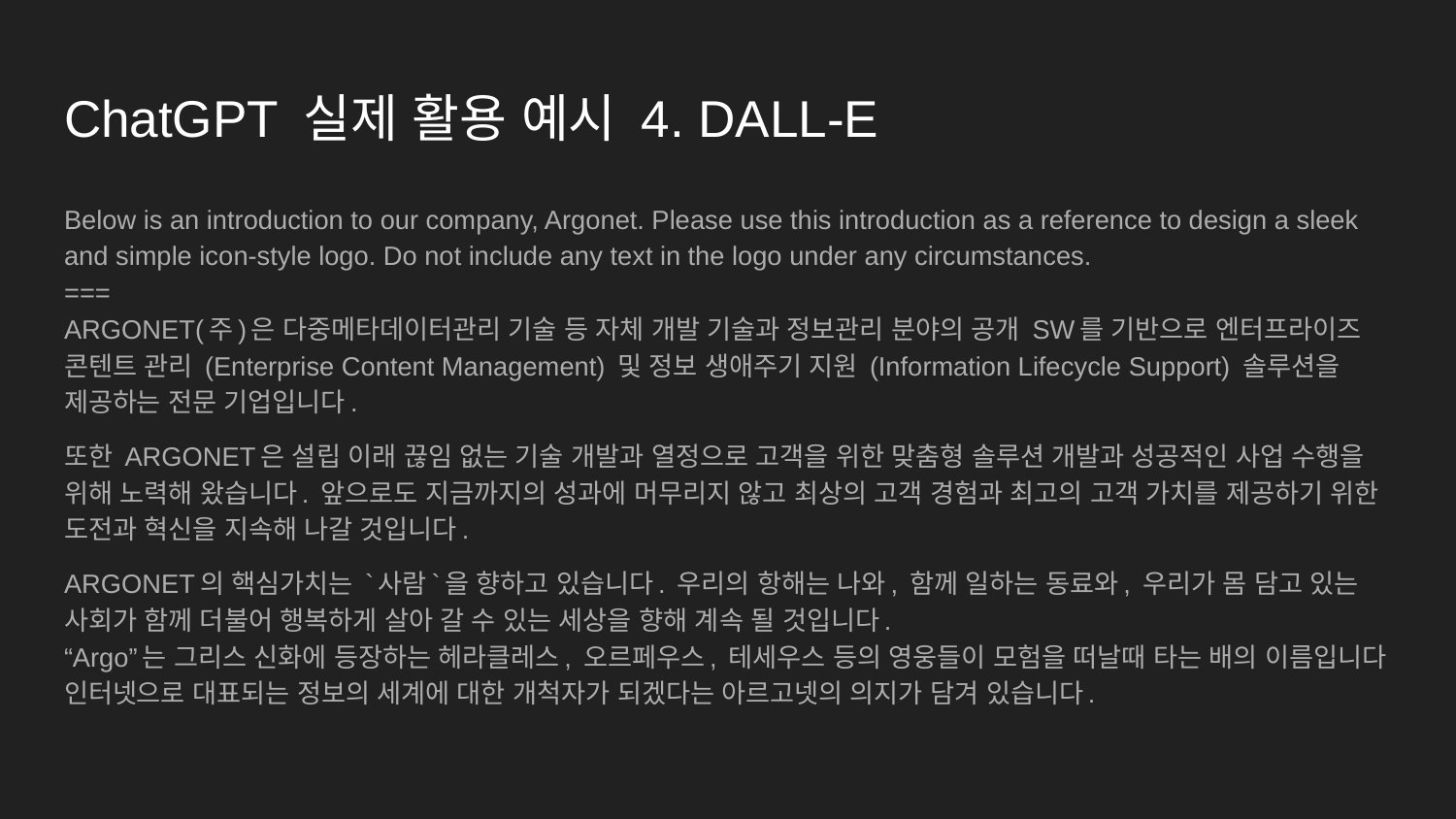

# ChatGPT 실제 활용 예시 4. DALL-E
Below is an introduction to our company, Argonet. Please use this introduction as a reference to design a sleek and simple icon-style logo. Do not include any text in the logo under any circumstances.
===
ARGONET(주)은 다중메타데이터관리 기술 등 자체 개발 기술과 정보관리 분야의 공개 SW를 기반으로 엔터프라이즈 콘텐트 관리 (Enterprise Content Management) 및 정보 생애주기 지원 (Information Lifecycle Support) 솔루션을 제공하는 전문 기업입니다.
또한 ARGONET은 설립 이래 끊임 없는 기술 개발과 열정으로 고객을 위한 맞춤형 솔루션 개발과 성공적인 사업 수행을 위해 노력해 왔습니다. 앞으로도 지금까지의 성과에 머무리지 않고 최상의 고객 경험과 최고의 고객 가치를 제공하기 위한 도전과 혁신을 지속해 나갈 것입니다.
ARGONET의 핵심가치는 `사람`을 향하고 있습니다. 우리의 항해는 나와, 함께 일하는 동료와, 우리가 몸 담고 있는 사회가 함께 더불어 행복하게 살아 갈 수 있는 세상을 향해 계속 될 것입니다.
“Argo”는 그리스 신화에 등장하는 헤라클레스, 오르페우스, 테세우스 등의 영웅들이 모험을 떠날때 타는 배의 이름입니다 인터넷으로 대표되는 정보의 세계에 대한 개척자가 되겠다는 아르고넷의 의지가 담겨 있습니다.